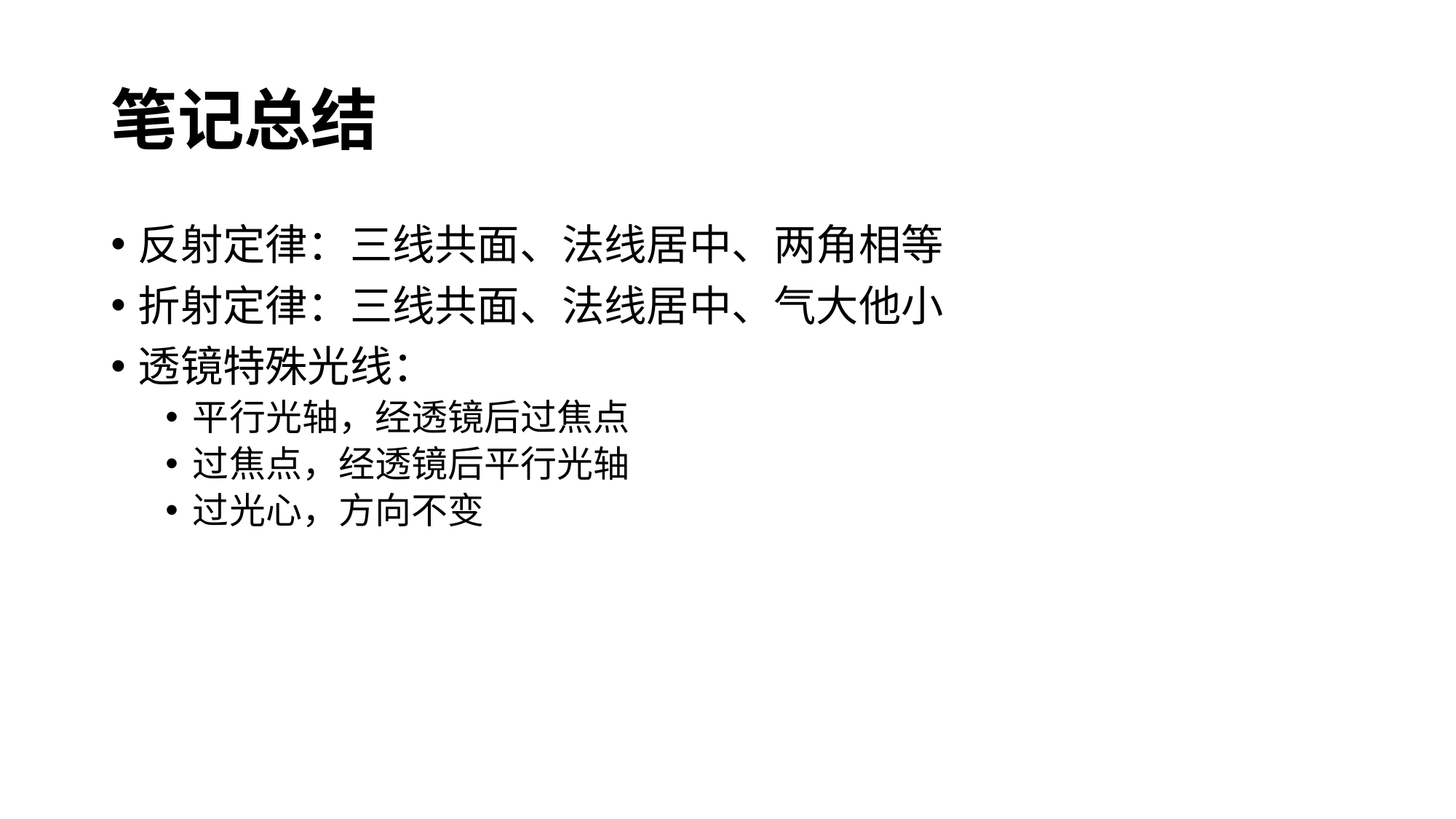

# 笔记总结
反射定律：三线共面、法线居中、两角相等
折射定律：三线共面、法线居中、气大他小
透镜特殊光线：
平行光轴，经透镜后过焦点
过焦点，经透镜后平行光轴
过光心，方向不变